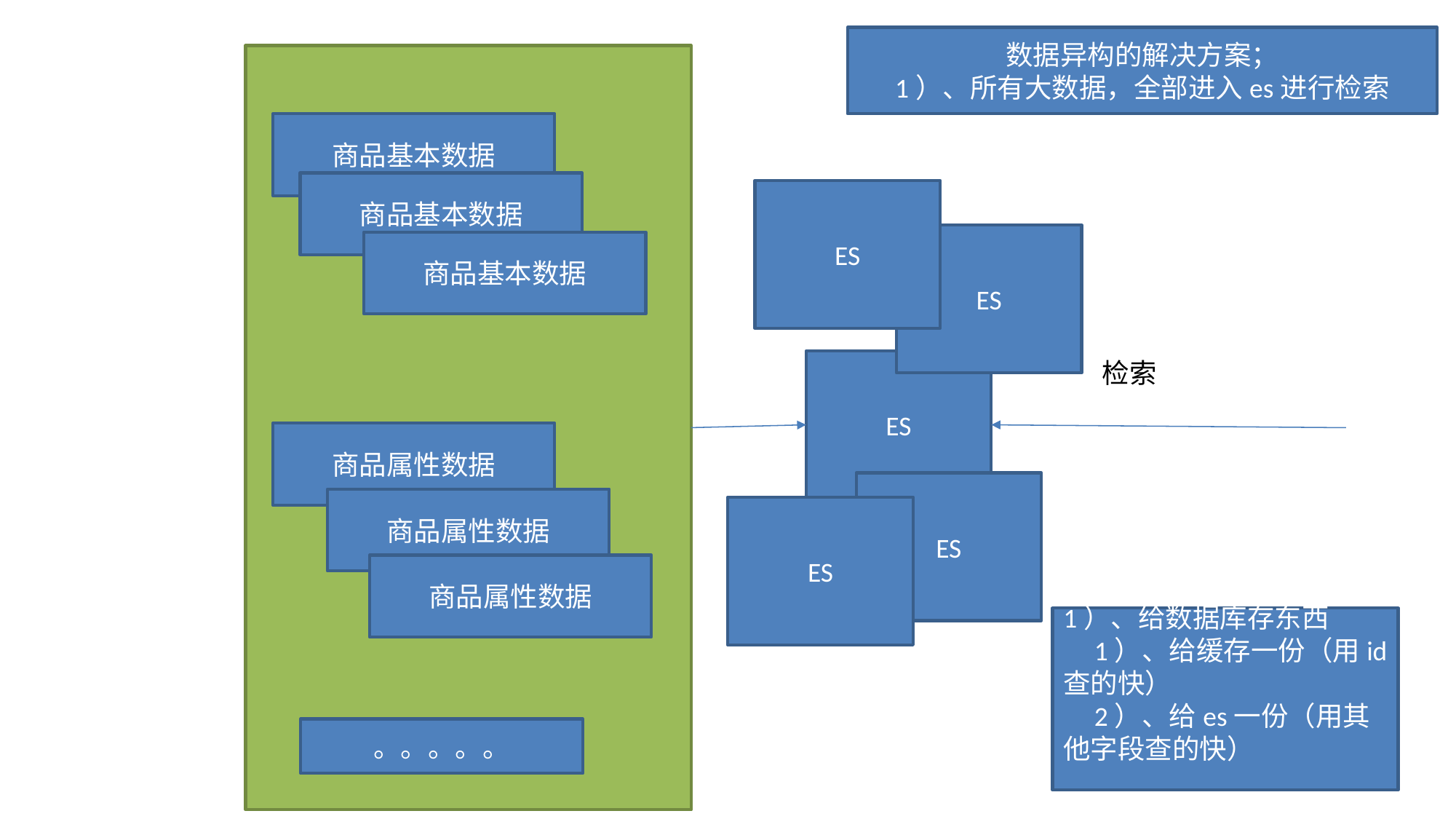

数据异构的解决方案；
1）、所有大数据，全部进入es进行检索

商品基本数据
商品基本数据
ES
ES
商品基本数据
ES
检索
商品属性数据
ES
商品属性数据
ES
商品属性数据
1）、给数据库存东西
     1）、给缓存一份（用id查的快）
     2）、给es一份（用其他字段查的快）

。。。。。